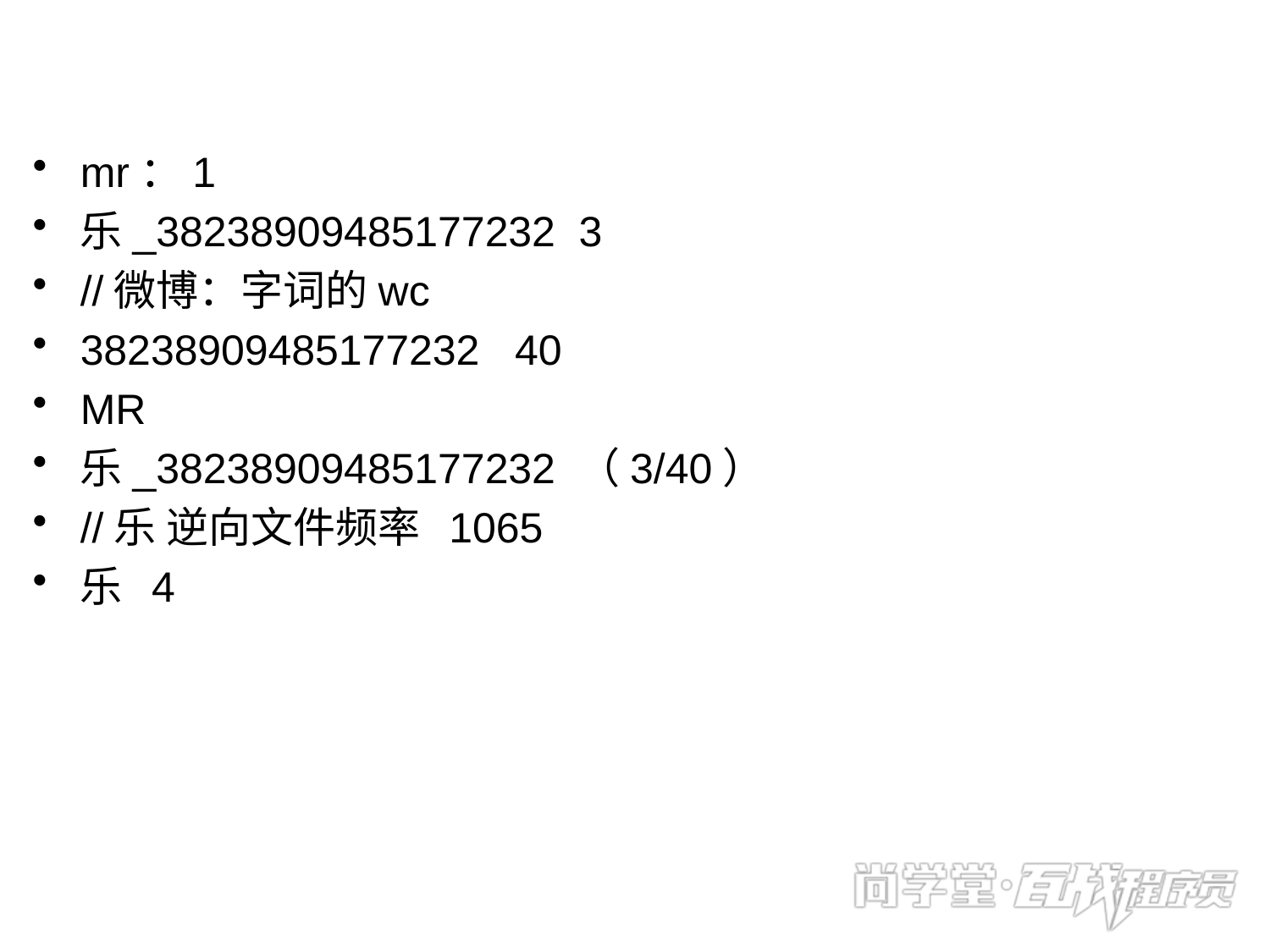

mr：1
乐_38238909485177232  3
//微博：字词的wc
38238909485177232   40
MR
乐_38238909485177232 （3/40）
//乐 逆向文件频率  1065
乐  4